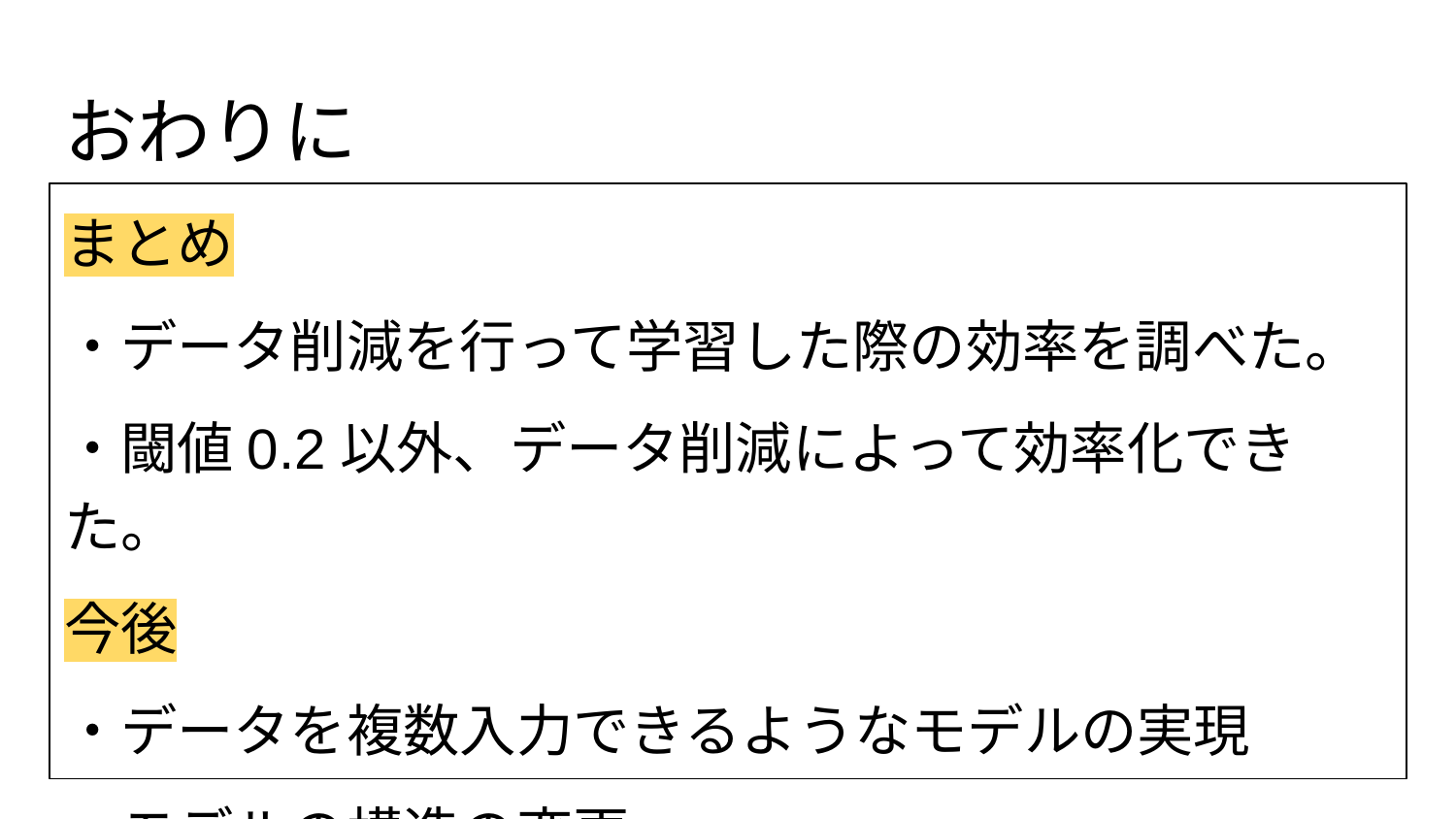

# おわりに
まとめ
・データ削減を行って学習した際の効率を調べた。
・閾値0.2以外、データ削減によって効率化できた。
今後
・データを複数入力できるようなモデルの実現
・モデルの構造の変更